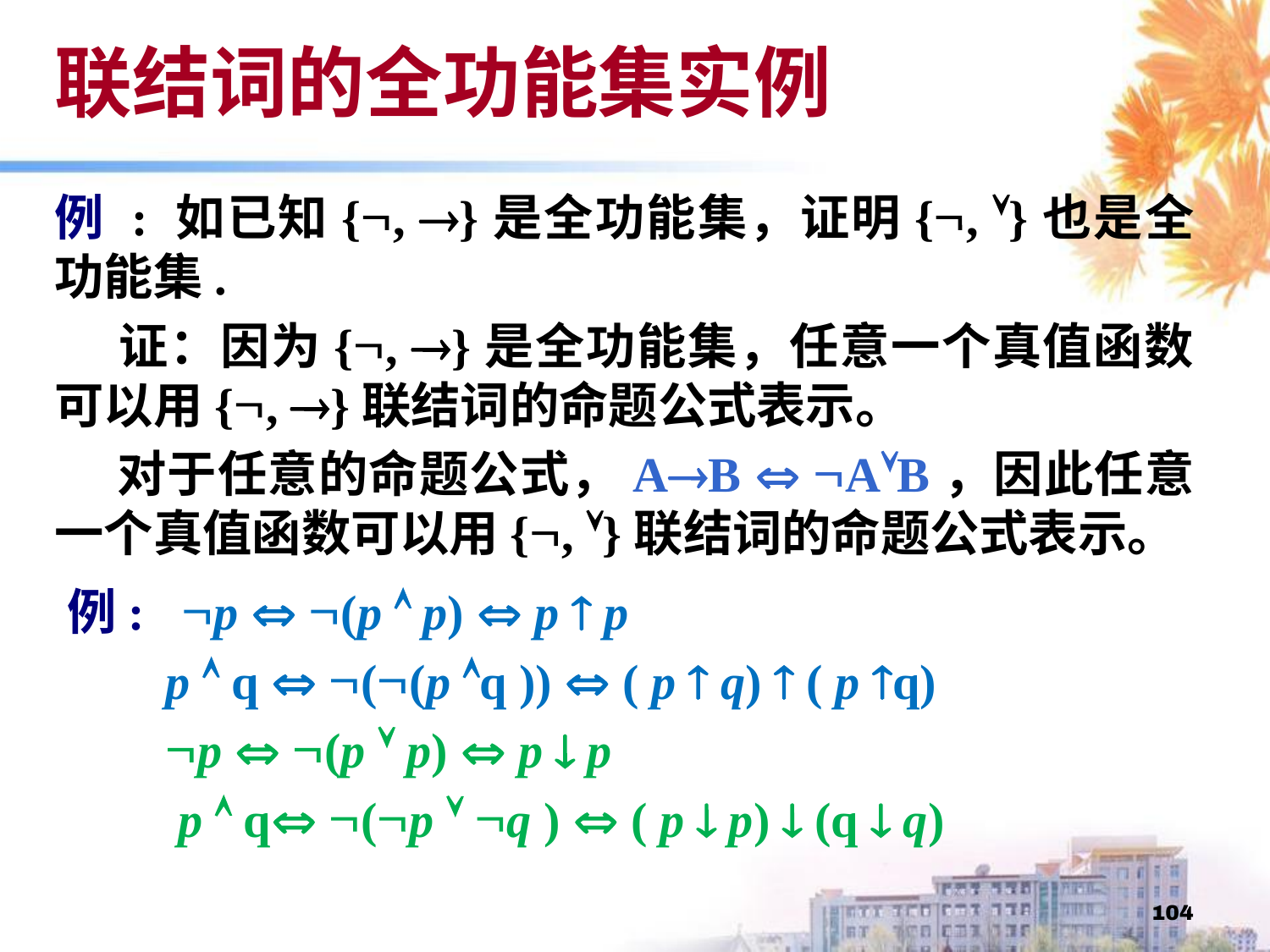

联结词的全功能集实例
例 : 如已知{¬, →}是全功能集，证明{¬, ∨}也是全功能集.
    证：因为{¬, →}是全功能集，任意一个真值函数可以用{¬, →}联结词的命题公式表示。
    对于任意的命题公式，A→B ⇔ ¬A∨B，因此任意一个真值函数可以用{¬, ∨}联结词的命题公式表示。
例:   ¬p ⇔ ¬(p ∧ p) ⇔ p ↑ p
        p ∧ q ⇔ ¬(¬(p ∧q )) ⇔ ( p ↑ q) ↑ ( p ↑q)
        ¬p ⇔ ¬(p ∨ p) ⇔ p ↓ p
         p ∧ q⇔ ¬(¬p ∨ ¬q ) ⇔ ( p ↓ p) ↓ (q ↓ q)

104